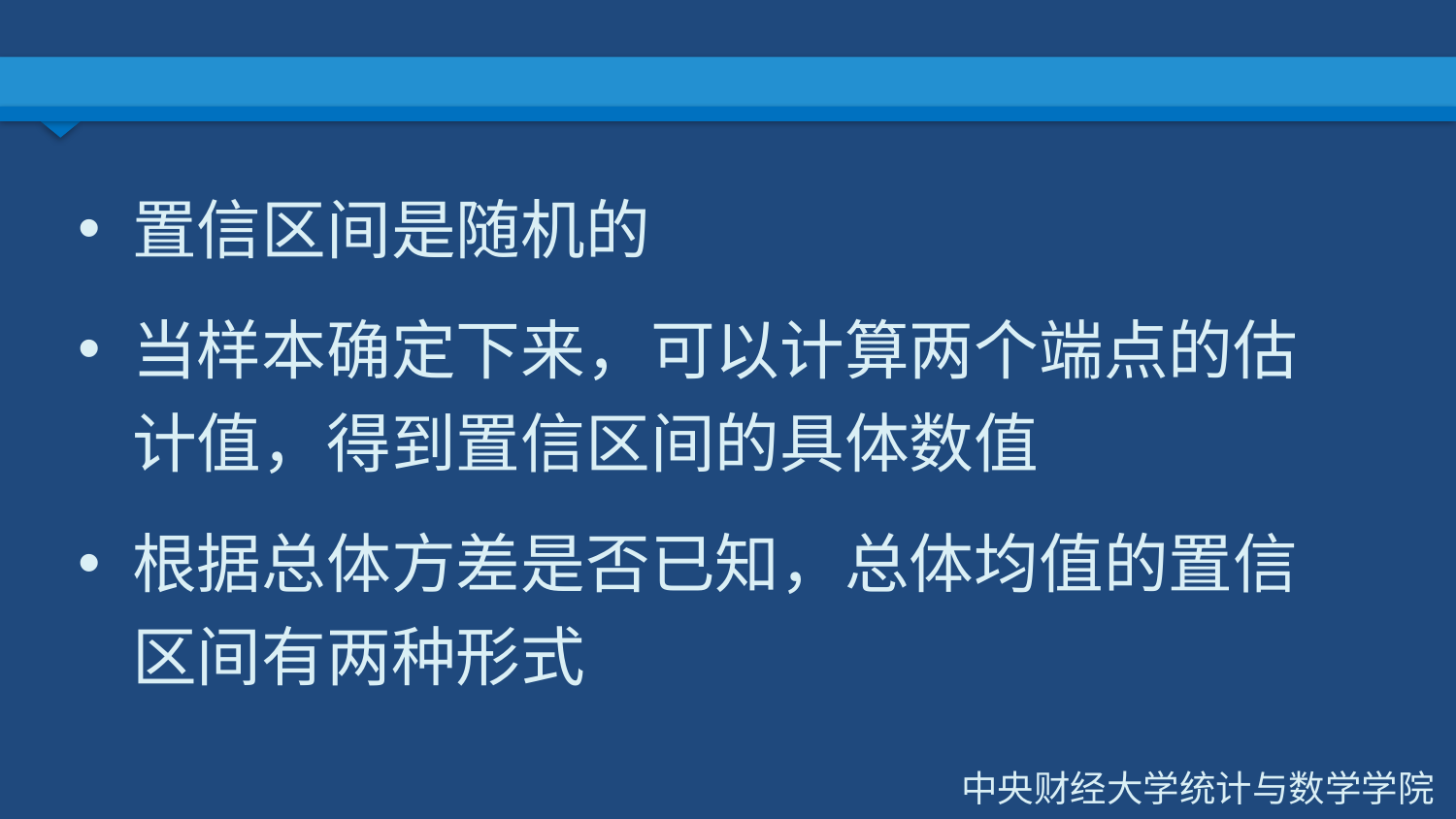

#
置信区间是随机的
当样本确定下来，可以计算两个端点的估计值，得到置信区间的具体数值
根据总体方差是否已知，总体均值的置信区间有两种形式